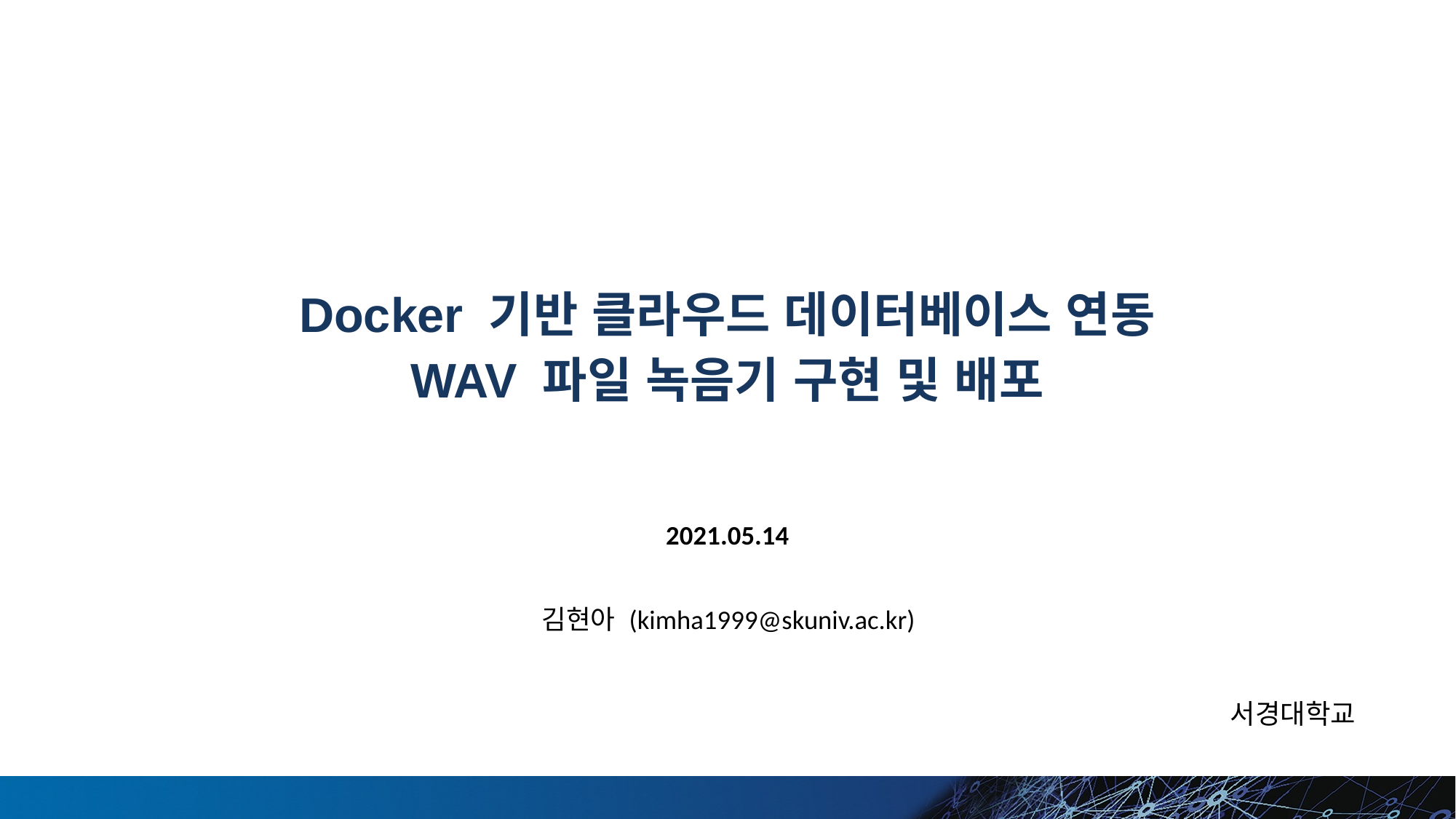

# Docker 기반 클라우드 데이터베이스 연동 WAV 파일 녹음기 구현 및 배포
2021.05.14
김현아 (kimha1999@skuniv.ac.kr)